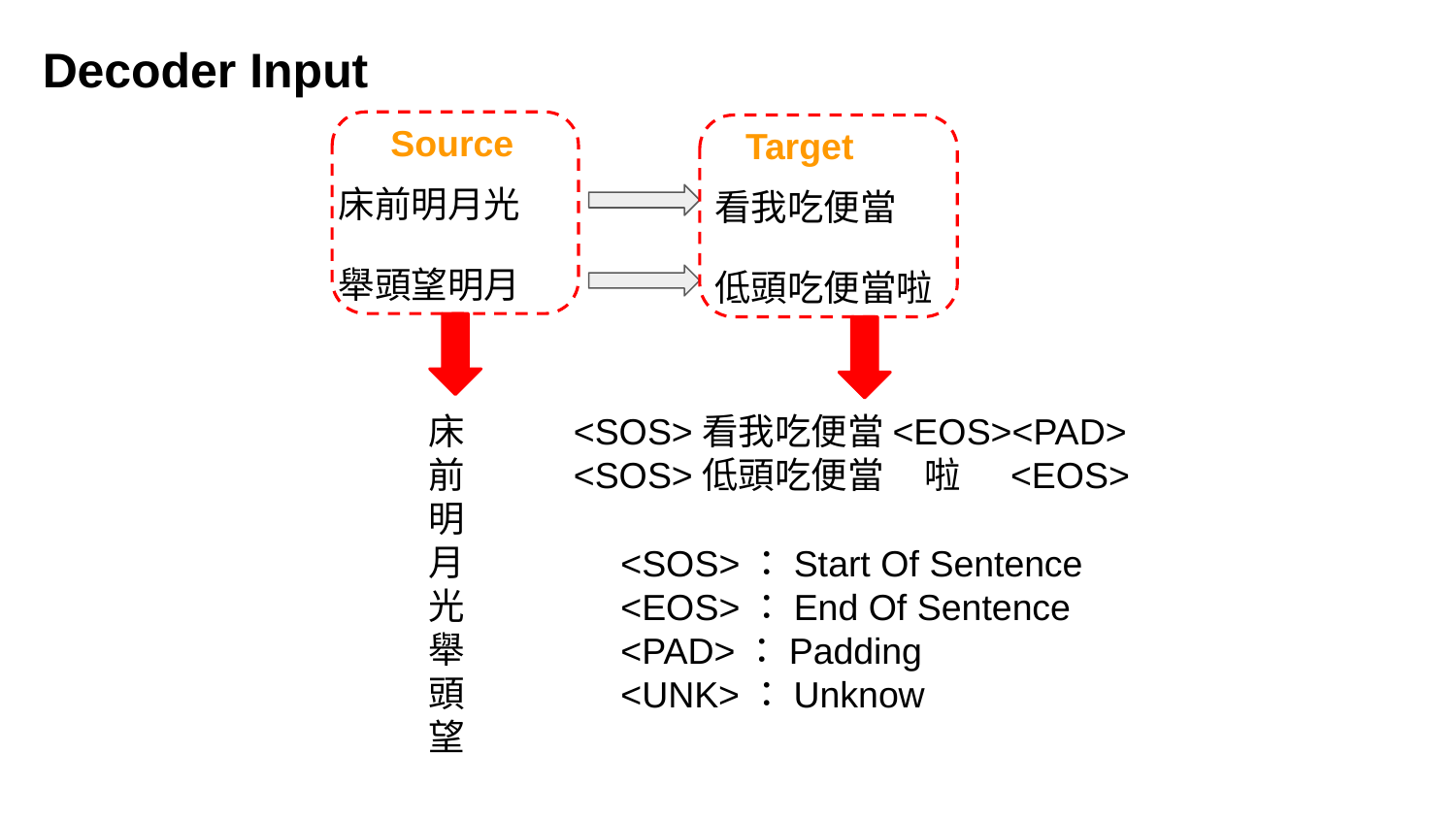

Decoder Input
Source
Target

床前明月光
看我吃便當

舉頭望明月
低頭吃便當啦

<SOS>看我吃便當<EOS><PAD>
<SOS>低頭吃便當    啦    <EOS>
床前明月光舉頭望
<SOS>：Start Of Sentence
<EOS>：End Of Sentence
<PAD>：Padding
<UNK>：Unknow